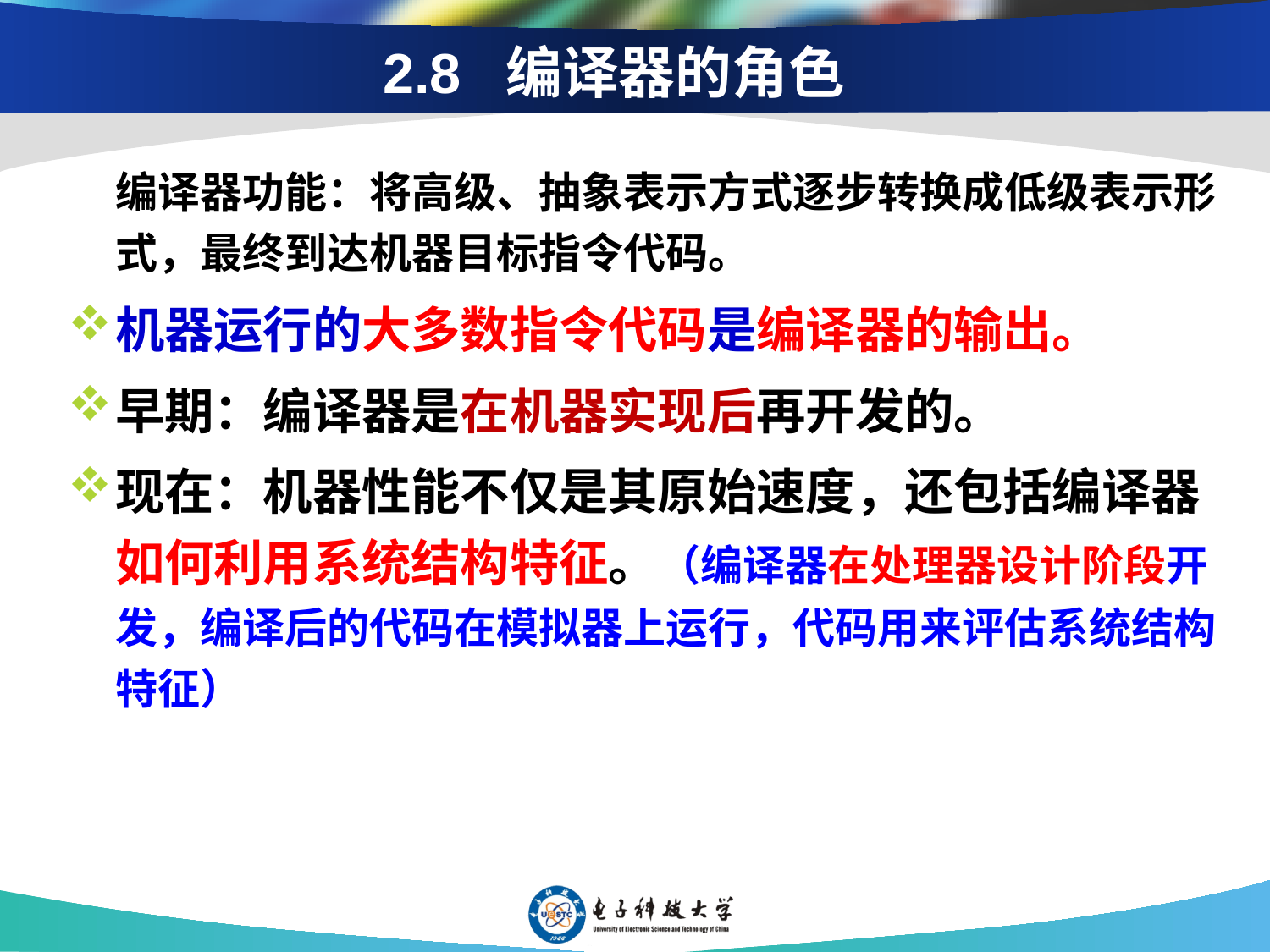

# 2.8  编译器的角色
    编译器功能：将高级、抽象表示方式逐步转换成低级表示形式，最终到达机器目标指令代码。
机器运行的大多数指令代码是编译器的输出。
早期：编译器是在机器实现后再开发的。
现在：机器性能不仅是其原始速度，还包括编译器如何利用系统结构特征。（编译器在处理器设计阶段开发，编译后的代码在模拟器上运行，代码用来评估系统结构特征）
74